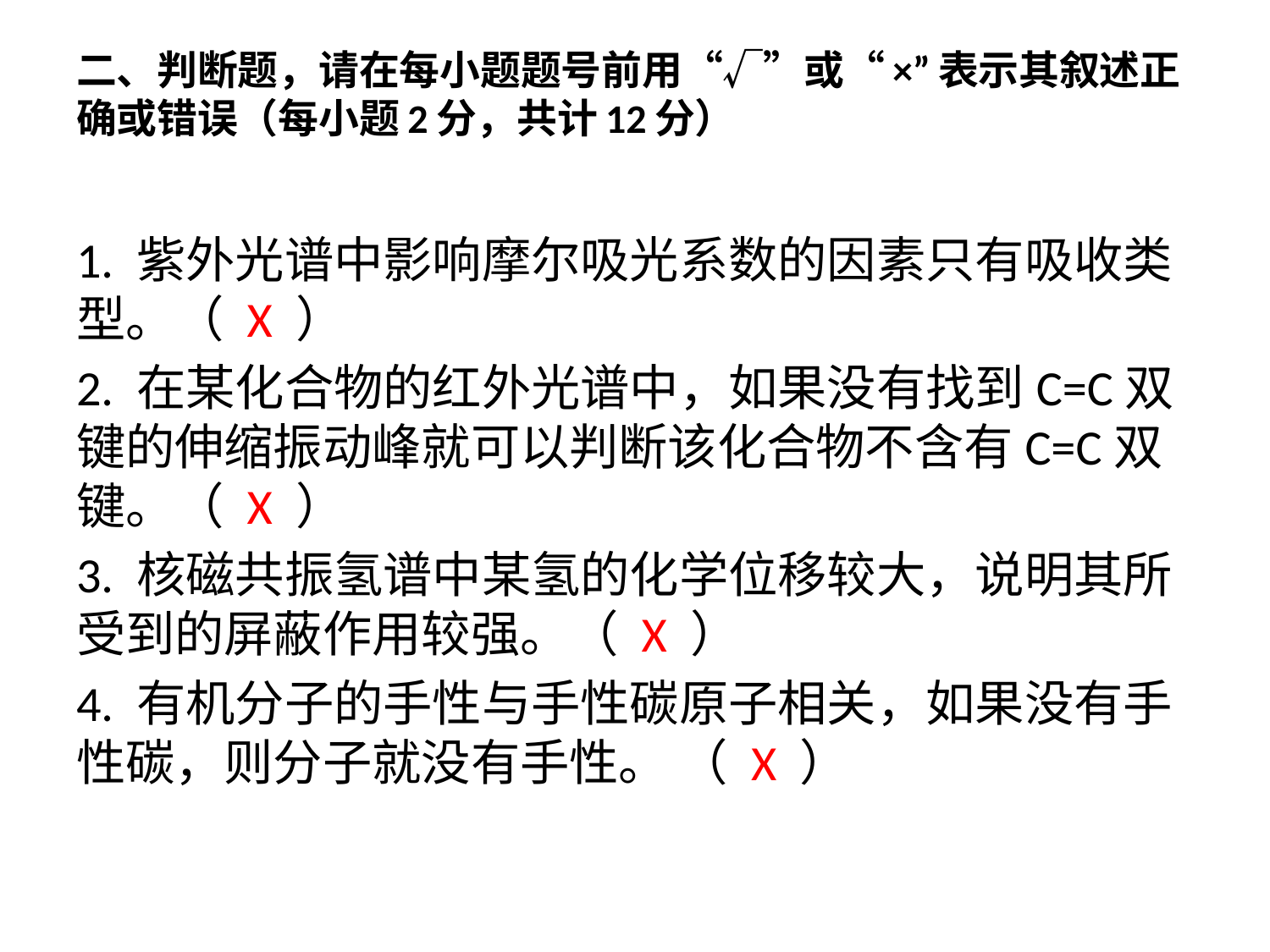

# 二、判断题，请在每小题题号前用“√”或“×”表示其叙述正确或错误（每小题2分，共计12分）
1. 紫外光谱中影响摩尔吸光系数的因素只有吸收类型。（ X ）
2. 在某化合物的红外光谱中，如果没有找到C=C双键的伸缩振动峰就可以判断该化合物不含有C=C双键。（ X ）
3. 核磁共振氢谱中某氢的化学位移较大，说明其所受到的屏蔽作用较强。（ X ）
4. 有机分子的手性与手性碳原子相关，如果没有手性碳，则分子就没有手性。 （ X ）